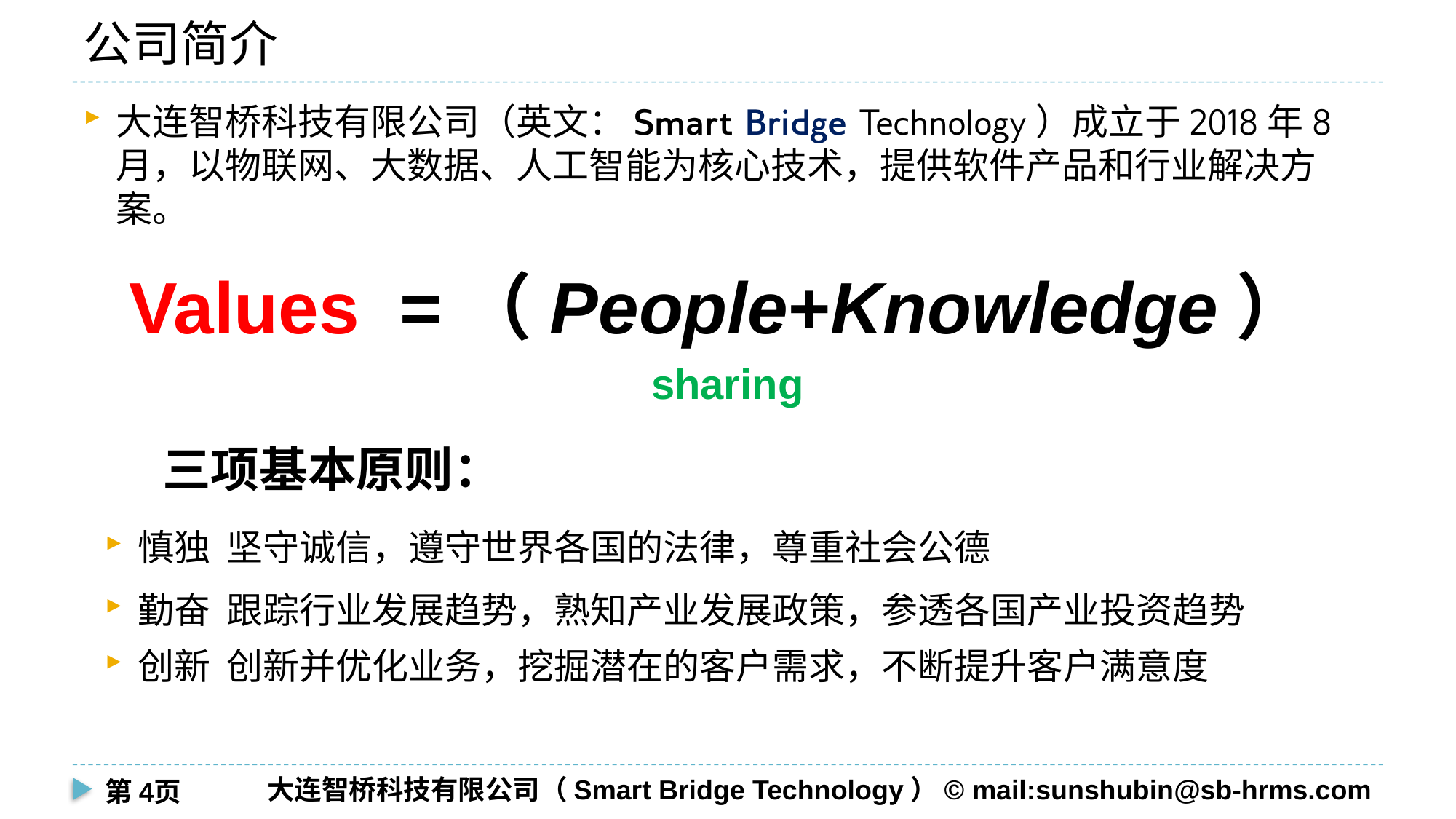

# 公司简介
大连智桥科技有限公司（英文：Smart Bridge Technology）成立于2018年8月，以物联网、大数据、人工智能为核心技术，提供软件产品和行业解决方案。
Values  =（People+Knowledge）sharing
三项基本原则：
慎独  坚守诚信，遵守世界各国的法律，尊重社会公德
勤奋  跟踪行业发展趋势，熟知产业发展政策，参透各国产业投资趋势
创新  创新并优化业务，挖掘潜在的客户需求，不断提升客户满意度
第4页